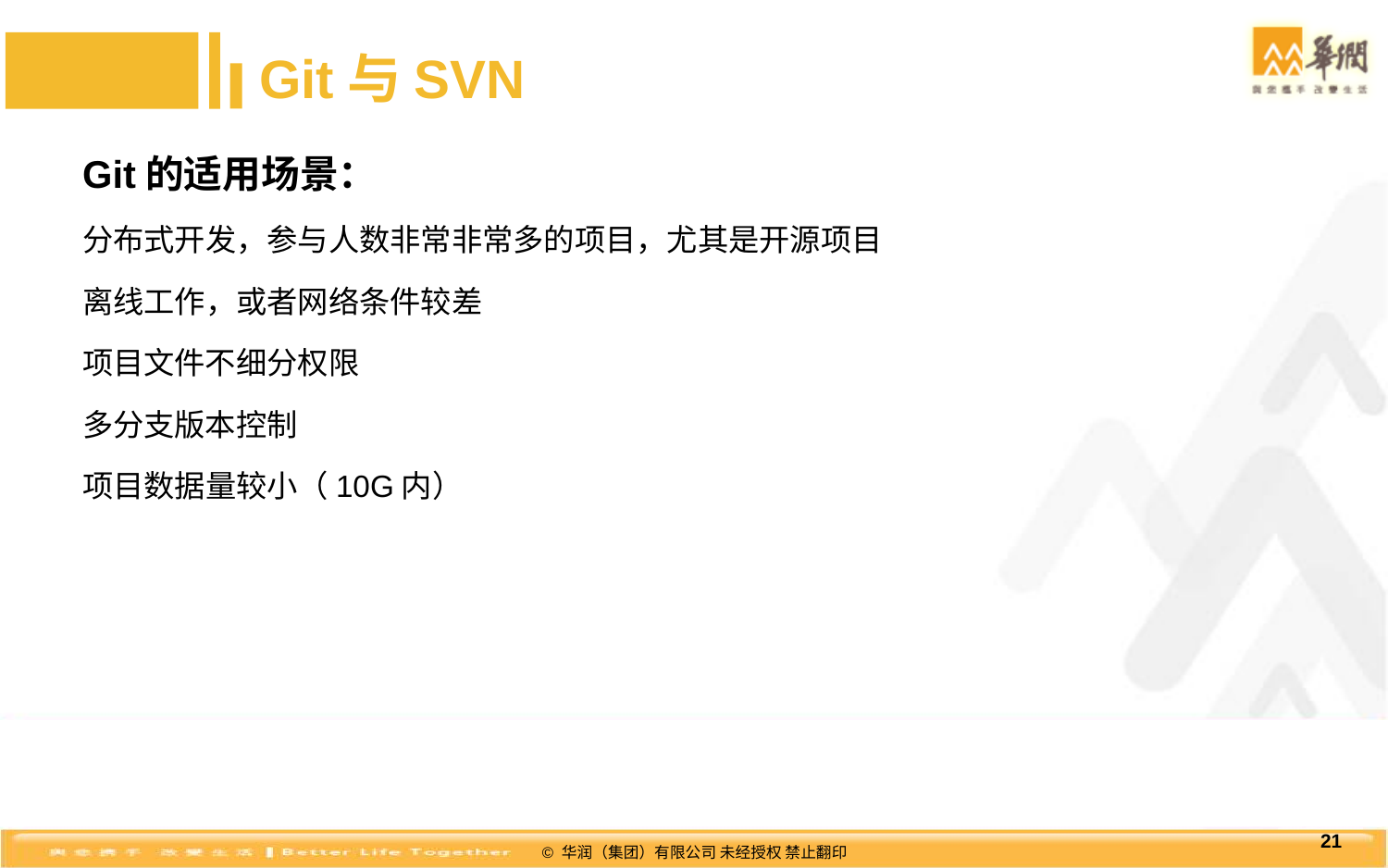

Git与SVN

Git的适用场景：
分布式开发，参与人数非常非常多的项目，尤其是开源项目
离线工作，或者网络条件较差
项目文件不细分权限
多分支版本控制
项目数据量较小（10G内）
21